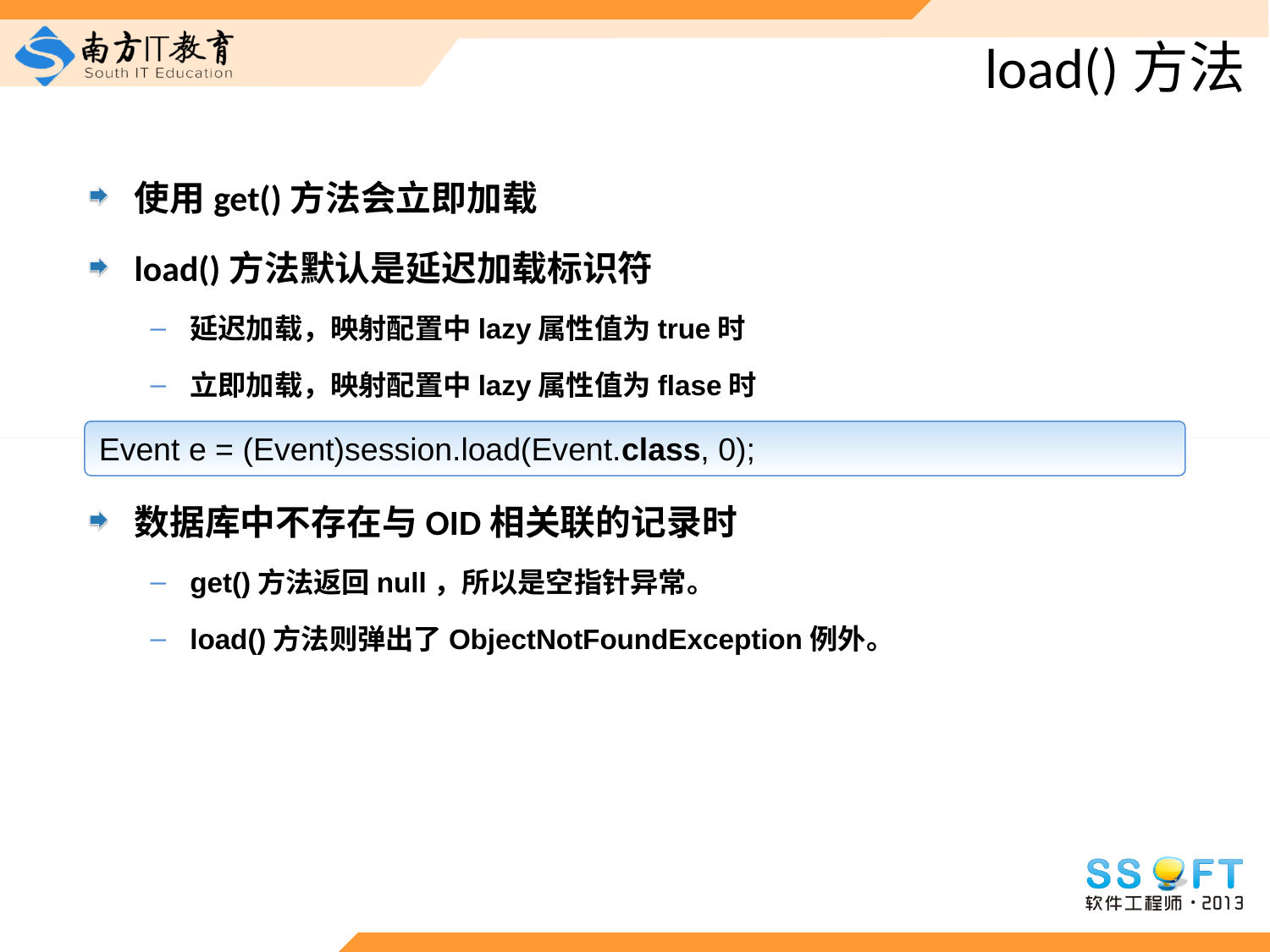

# load()方法
使用get()方法会立即加载
load()方法默认是延迟加载标识符
延迟加载，映射配置中lazy属性值为true时
立即加载，映射配置中lazy属性值为flase时

数据库中不存在与OID相关联的记录时
get()方法返回null，所以是空指针异常。
load()方法则弹出了ObjectNotFoundException例外。

Event e = (Event)session.load(Event.class, 0);